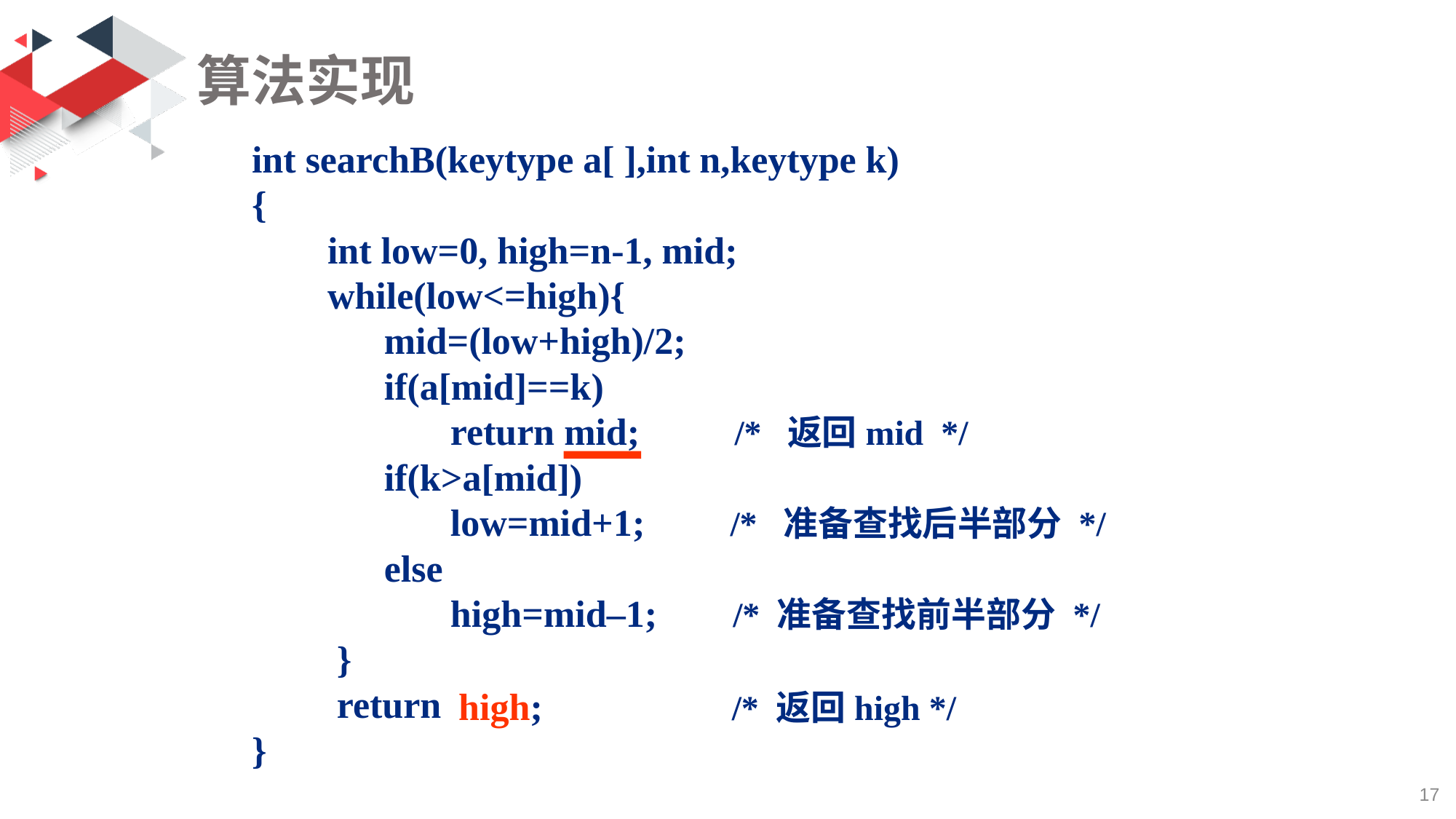

# 算法实现
int searchB(keytype a[ ],int n,keytype k)
{
        int low=0, high=n-1, mid;
        while(low<=high){
              mid=(low+high)/2;
              if(a[mid]==k)
                     return mid;          /*  返回mid  */
              if(k>a[mid])
                     low=mid+1;         /*  准备查找后半部分 */
              else
                     high=mid–1;        /* 准备查找前半部分 */
         }
         return 0;                          /* 返回0 */
}

high;                    /* 返回high */
17